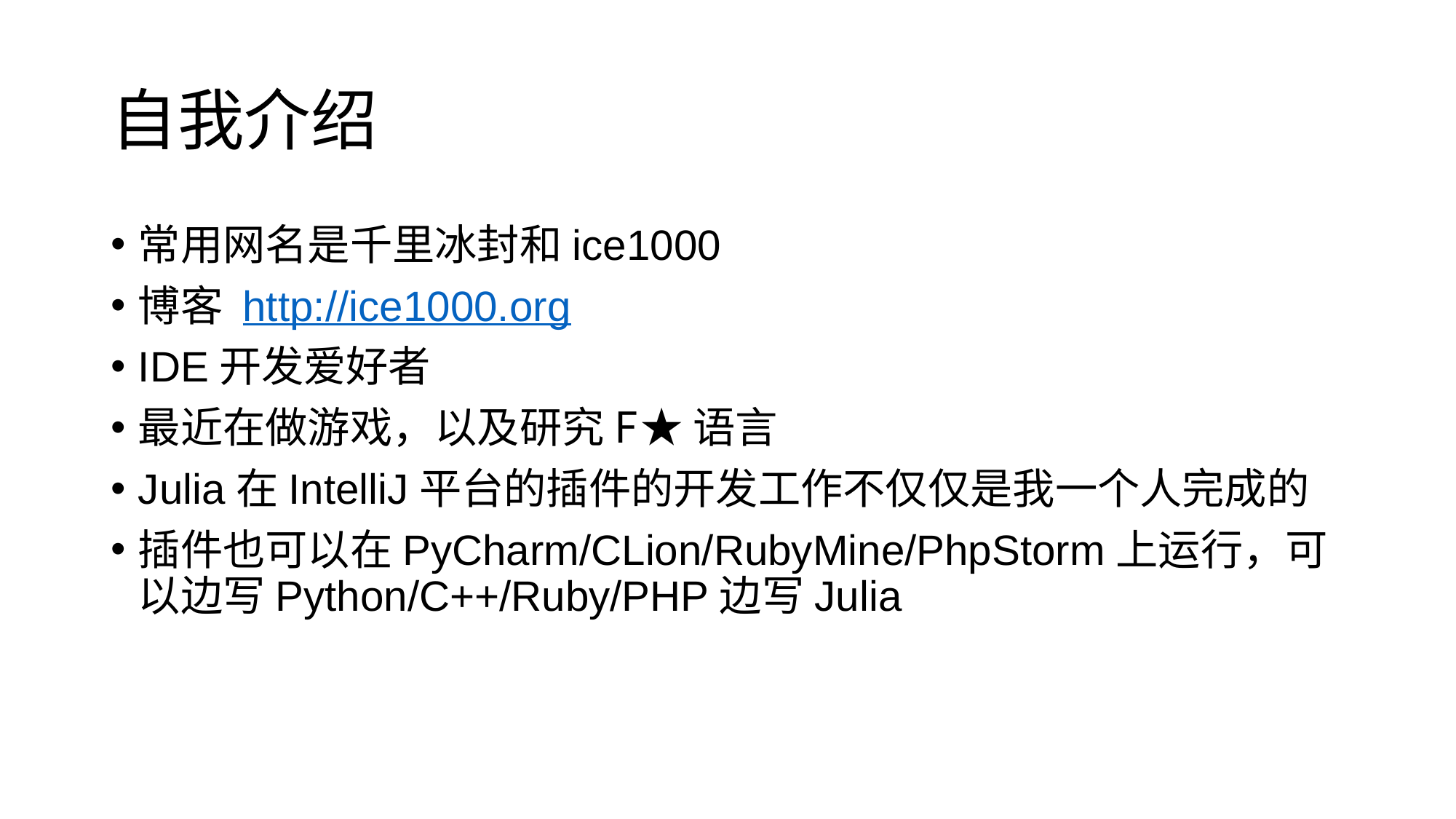

# 自我介绍
常用网名是千里冰封和ice1000
博客 http://ice1000.org
IDE开发爱好者
最近在做游戏，以及研究F★语言
Julia在IntelliJ平台的插件的开发工作不仅仅是我一个人完成的
插件也可以在PyCharm/CLion/RubyMine/PhpStorm上运行，可以边写Python/C++/Ruby/PHP边写Julia